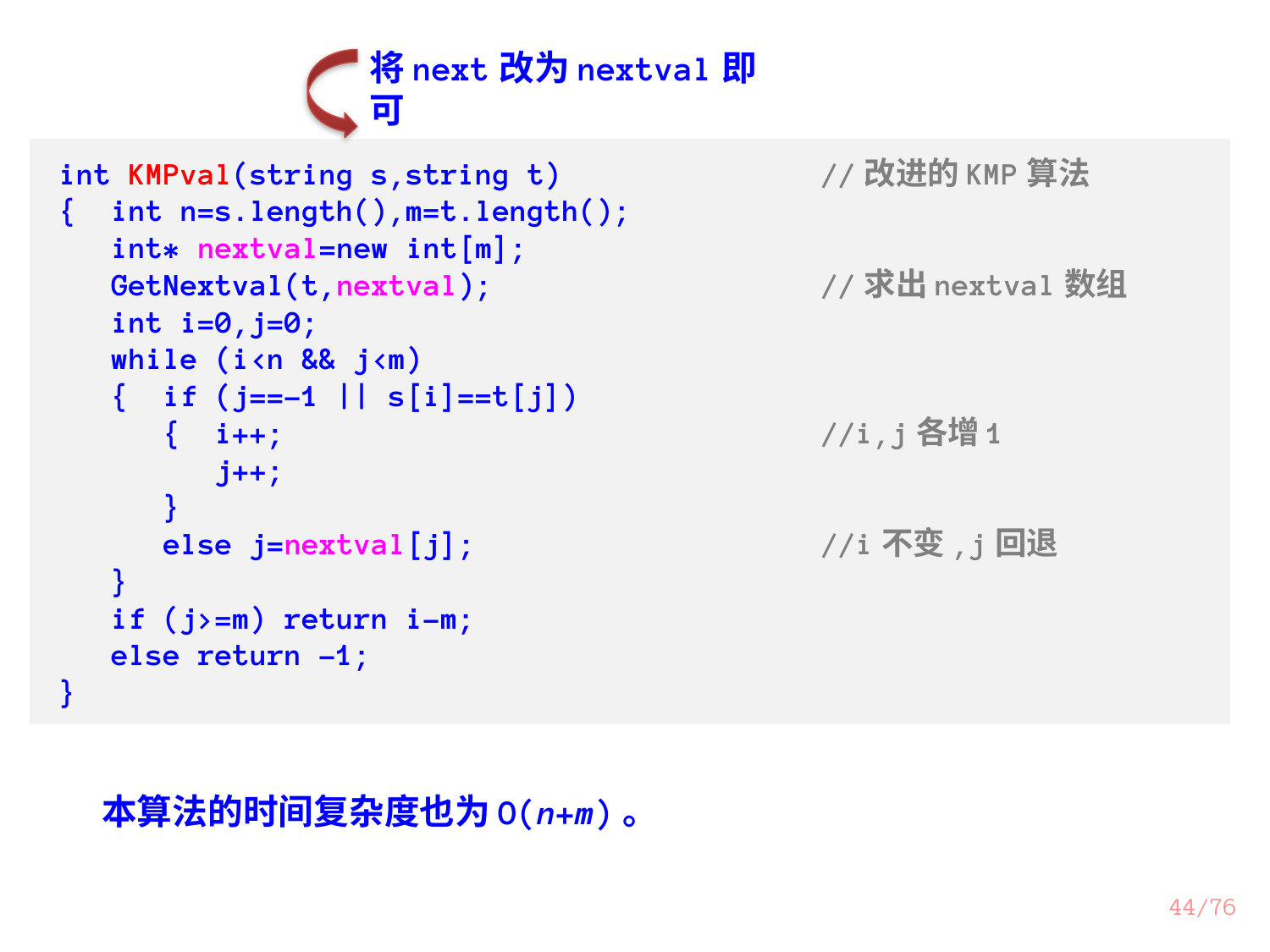

将next改为nextval即可

int KMPval(string s,string t)			//改进的KMP算法
{  int n=s.length(),m=t.length();
   int* nextval=new int[m];
   GetNextval(t,nextval);			//求出nextval数组
   int i=0,j=0;
   while (i<n && j<m)
   {  if (j==-1 || s[i]==t[j])
      {  i++;					//i,j各增1
         j++;
      }
      else j=nextval[j];			//i不变,j回退
   }
   if (j>=m) return i-m;
   else return -1;
}
本算法的时间复杂度也为O(n+m)。
44/76